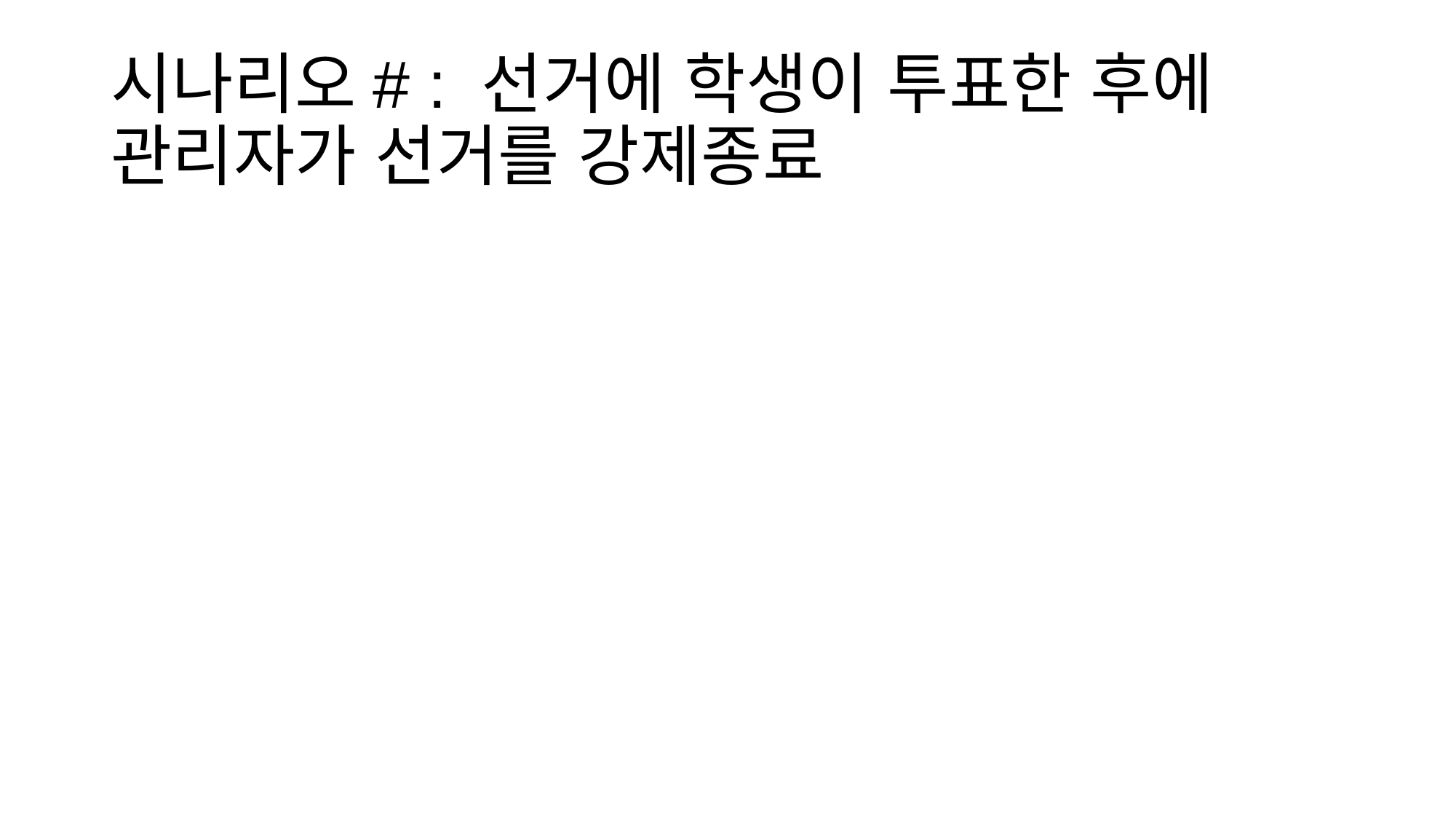

# 시나리오# : 선거에 학생이 투표한 후에 관리자가 선거를 강제종료